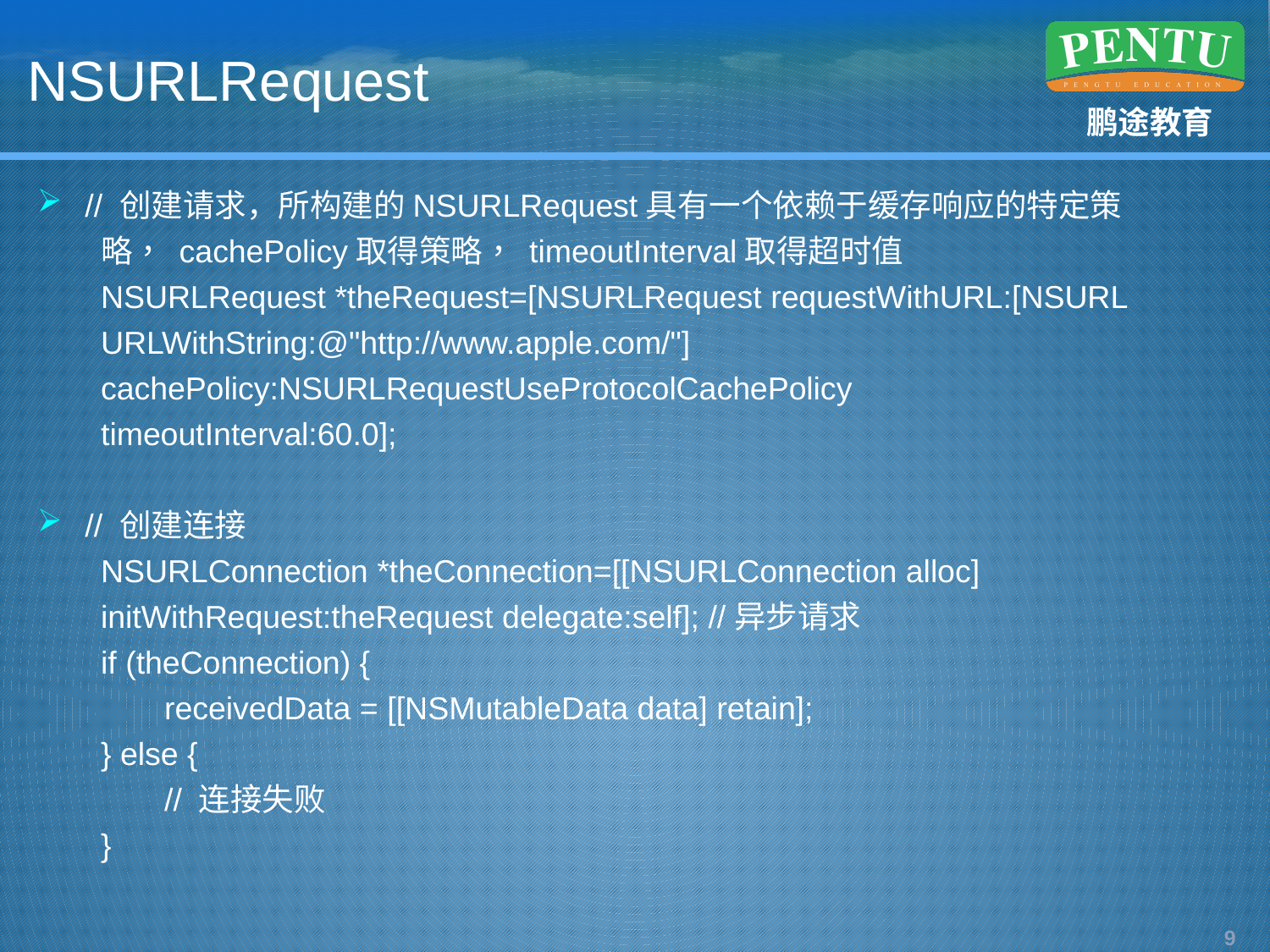

# NSURLRequest
// 创建请求，所构建的NSURLRequest具有一个依赖于缓存响应的特定策
略， cachePolicy取得策略， timeoutInterval取得超时值
NSURLRequest *theRequest=[NSURLRequest requestWithURL:[NSURL
URLWithString:@"http://www.apple.com/"]
cachePolicy:NSURLRequestUseProtocolCachePolicy
timeoutInterval:60.0];

// 创建连接
NSURLConnection *theConnection=[[NSURLConnection alloc]
initWithRequest:theRequest delegate:self]; //异步请求
if (theConnection) {
receivedData = [[NSMutableData data] retain];
} else {
// 连接失败
}
9